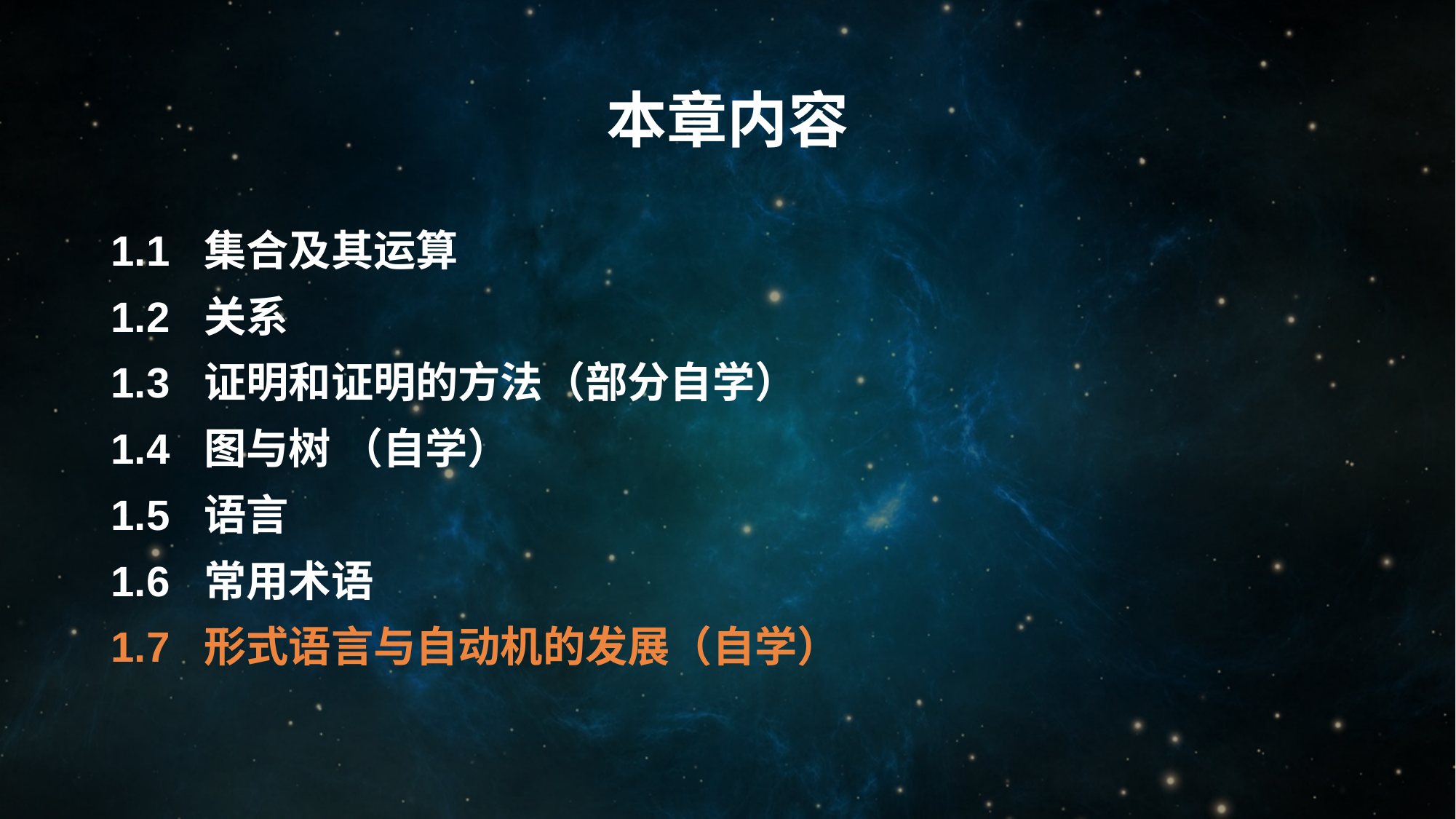

# 本章内容
1.1  集合及其运算
1.2  关系
1.3  证明和证明的方法（部分自学）
1.4  图与树 （自学）
1.5  语言
1.6  常用术语
1.7  形式语言与自动机的发展（自学）